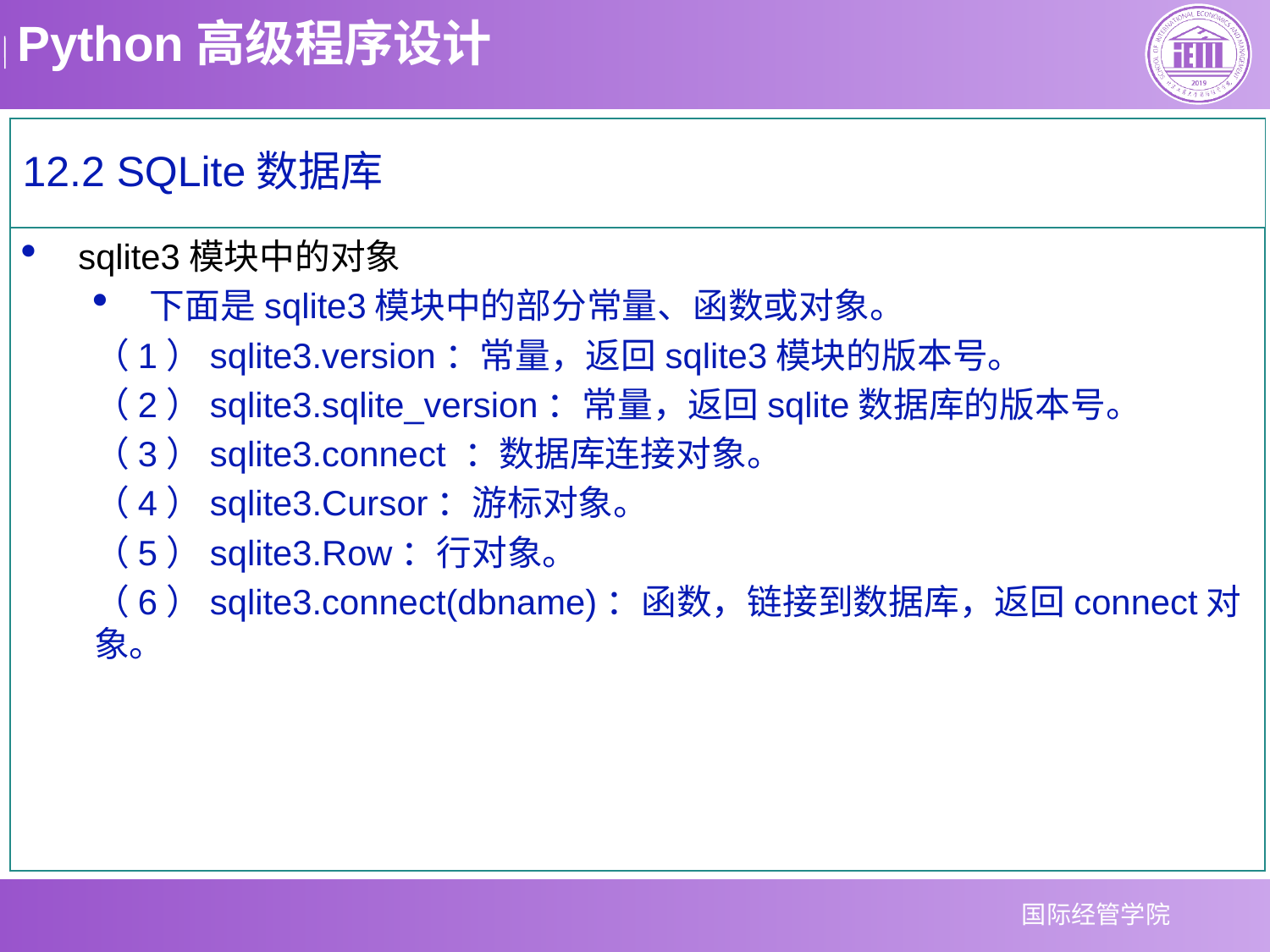

12.2 SQLite数据库
sqlite3模块中的对象
下面是sqlite3模块中的部分常量、函数或对象。
（1）sqlite3.version：常量，返回sqlite3模块的版本号。
（2）sqlite3.sqlite_version：常量，返回sqlite数据库的版本号。
（3）sqlite3.connect ：数据库连接对象。
（4）sqlite3.Cursor：游标对象。
（5）sqlite3.Row：行对象。
（6）sqlite3.connect(dbname)：函数，链接到数据库，返回connect对象。